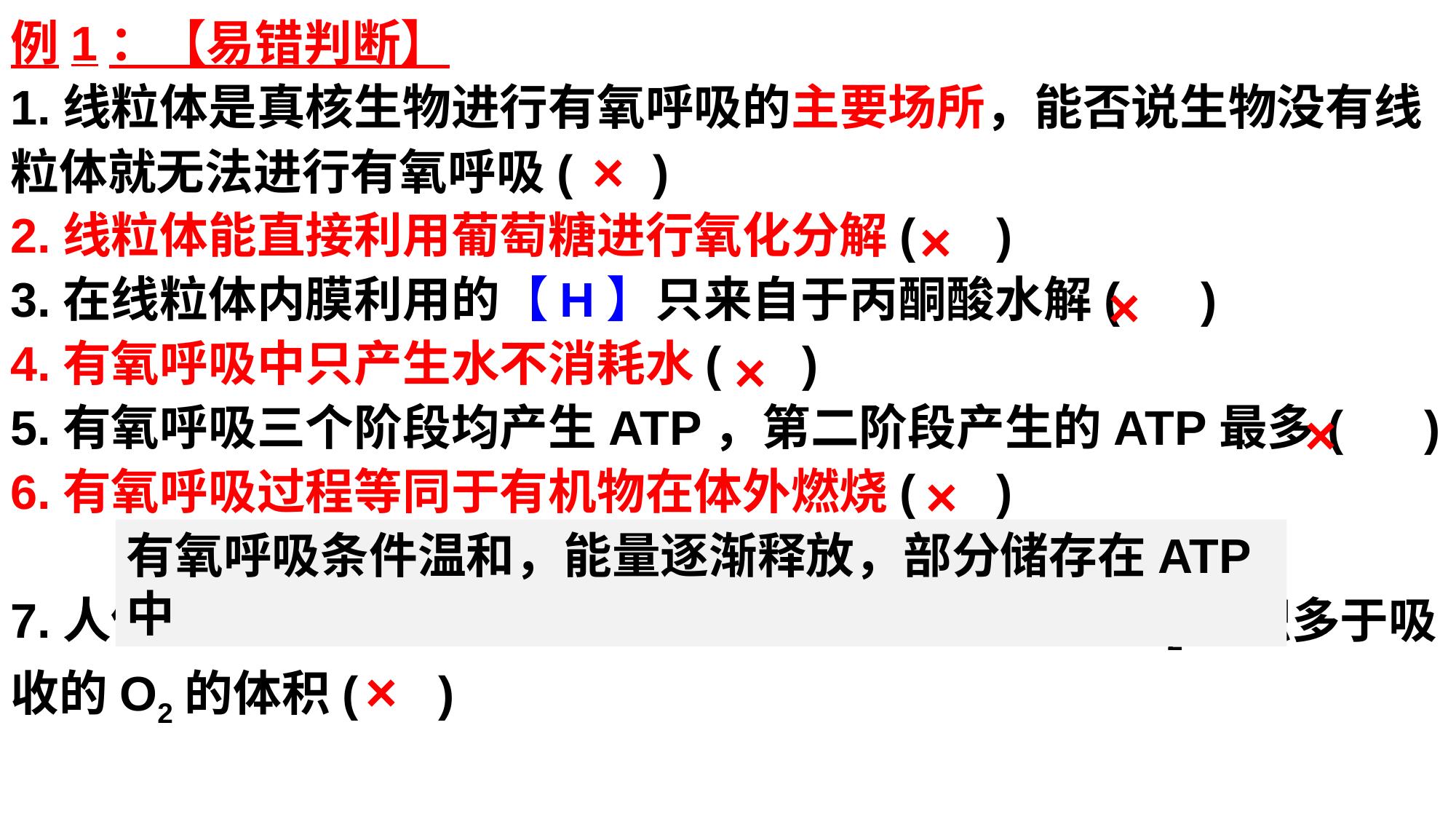

例1：【易错判断】
1.线粒体是真核生物进行有氧呼吸的主要场所，能否说生物没有线粒体就无法进行有氧呼吸(      )
2.线粒体能直接利用葡萄糖进行氧化分解(      )
3.在线粒体内膜利用的【H】只来自于丙酮酸水解(      )
4.有氧呼吸中只产生水不消耗水(      )
5.有氧呼吸三个阶段均产生ATP，第二阶段产生的ATP最多(      )
6.有氧呼吸过程等同于有机物在体外燃烧(      )

7.人体骨骼肌细胞在缺氧条件下，细胞呼吸产生的CO2体积多于吸收的O2的体积(      )

×
×
×
×
×
×
有氧呼吸条件温和，能量逐渐释放，部分储存在ATP中
×